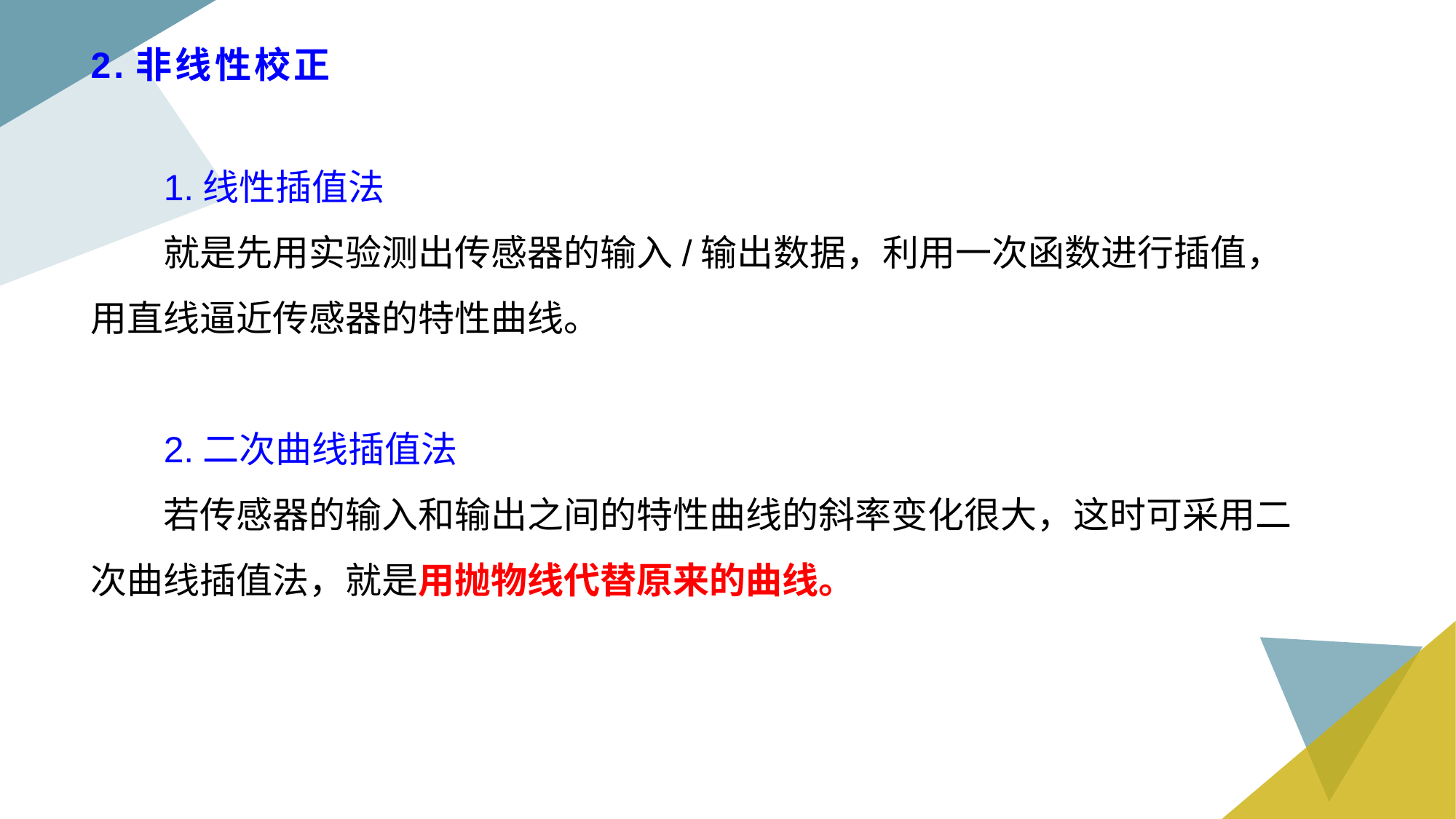

# 2.非线性校正
1.线性插值法
就是先用实验测出传感器的输入/输出数据，利用一次函数进行插值，用直线逼近传感器的特性曲线。

2.二次曲线插值法
若传感器的输入和输出之间的特性曲线的斜率变化很大，这时可采用二次曲线插值法，就是用抛物线代替原来的曲线。